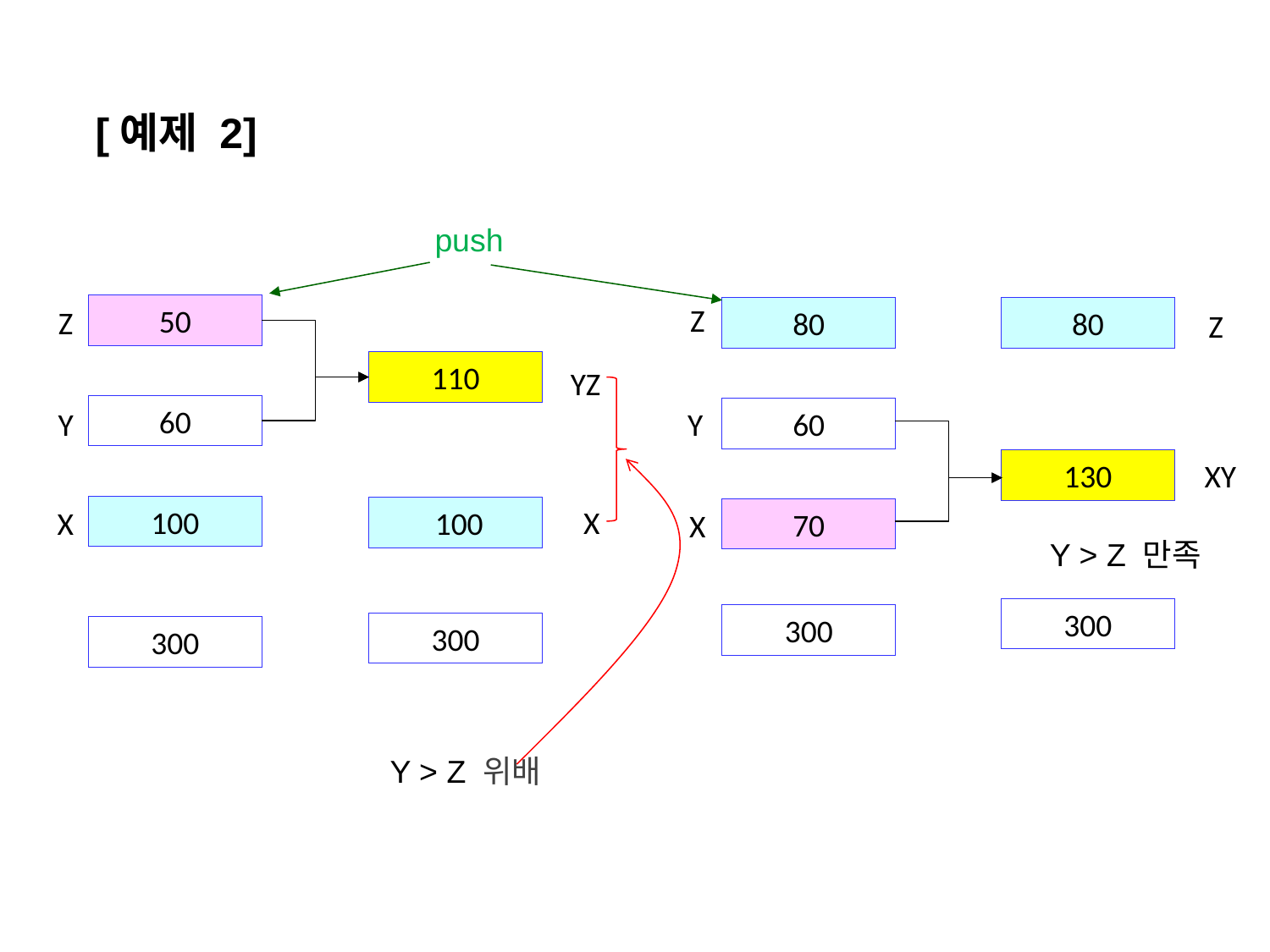

[예제 2]
push
Z
50
Z
80
80
Z
110
YZ

60
Y
Y
60
130
XY

100
X
X
 100
70
X
Y > Z 만족
300
300
300
300
Y > Z 위배